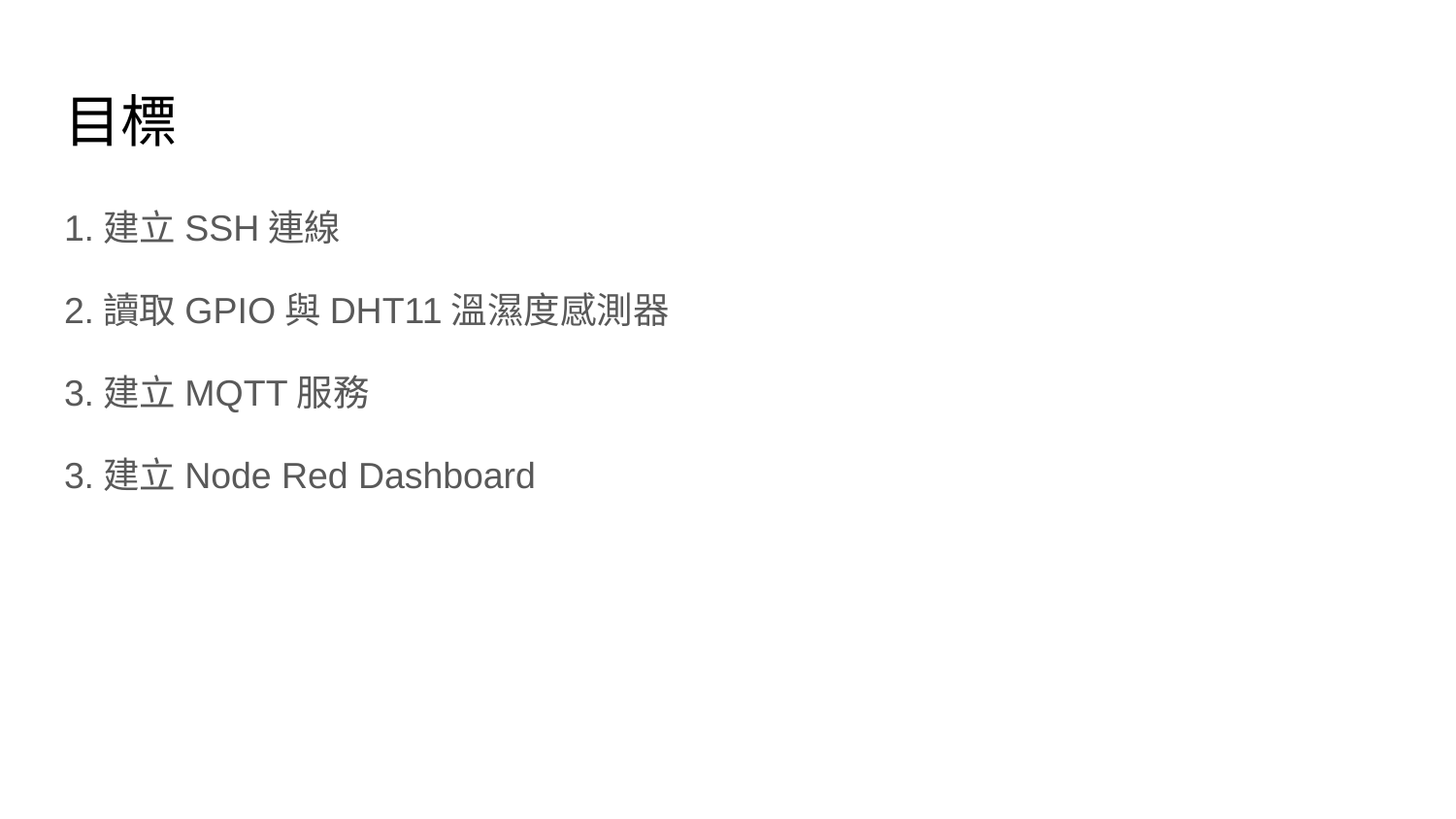

目標
1.建立SSH連線
2.讀取GPIO與DHT11溫濕度感測器
3.建立MQTT服務
3.建立Node Red Dashboard